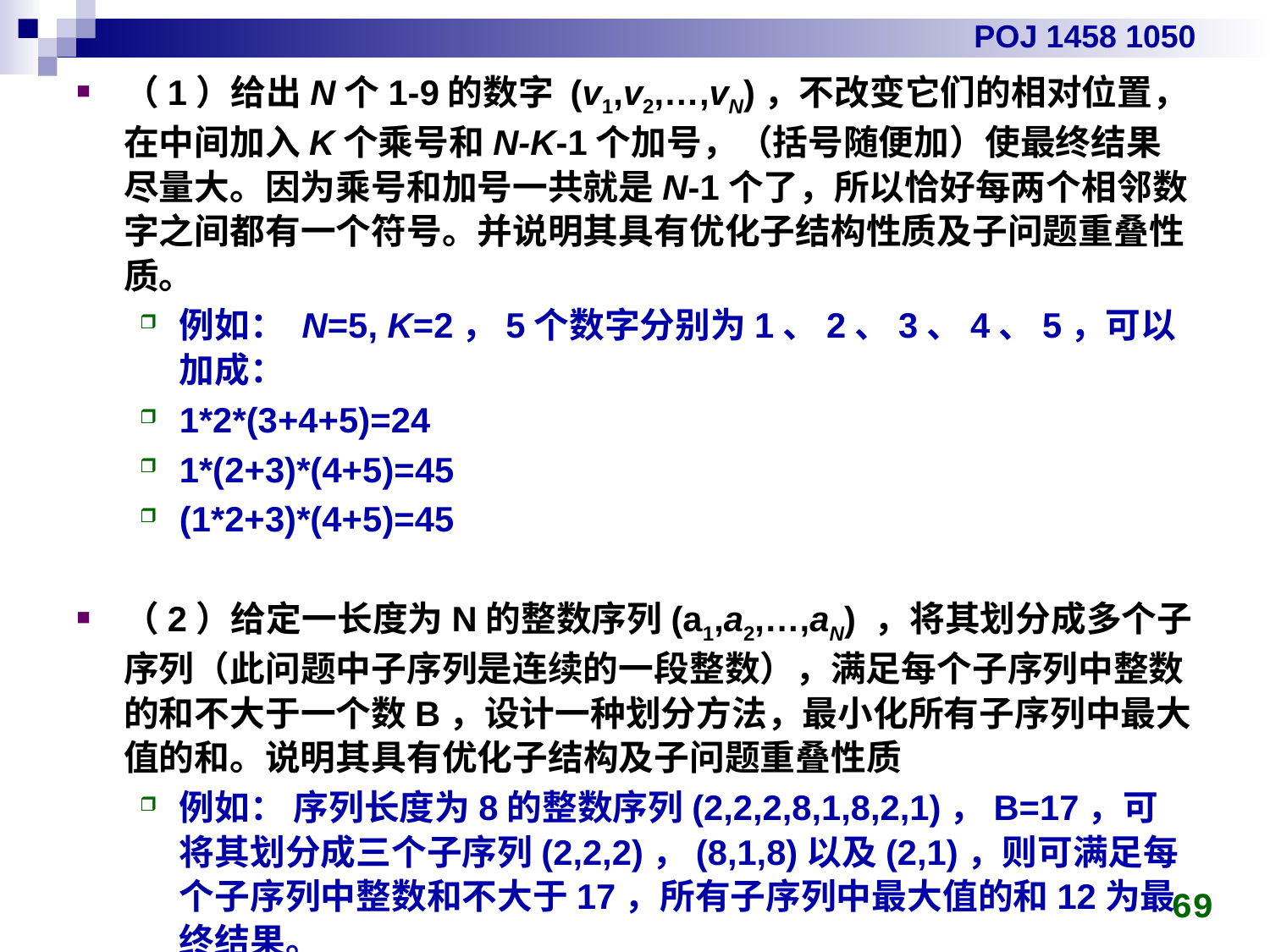

POJ 1458 1050
（1）给出N个1-9的数字 (v1,v2,…,vN)，不改变它们的相对位置，在中间加入K个乘号和N-K-1个加号，（括号随便加）使最终结果尽量大。因为乘号和加号一共就是N-1个了，所以恰好每两个相邻数字之间都有一个符号。并说明其具有优化子结构性质及子问题重叠性质。
例如： N=5, K=2，5个数字分别为1、2、3、4、5，可以加成：
1*2*(3+4+5)=24
1*(2+3)*(4+5)=45
(1*2+3)*(4+5)=45

（2）给定一长度为N的整数序列(a1,a2,…,aN) ，将其划分成多个子序列（此问题中子序列是连续的一段整数），满足每个子序列中整数的和不大于一个数B，设计一种划分方法，最小化所有子序列中最大值的和。说明其具有优化子结构及子问题重叠性质
例如： 序列长度为8的整数序列(2,2,2,8,1,8,2,1)，B=17，可将其划分成三个子序列(2,2,2)，(8,1,8)以及(2,1)，则可满足每个子序列中整数和不大于17，所有子序列中最大值的和12为最终结果。

69